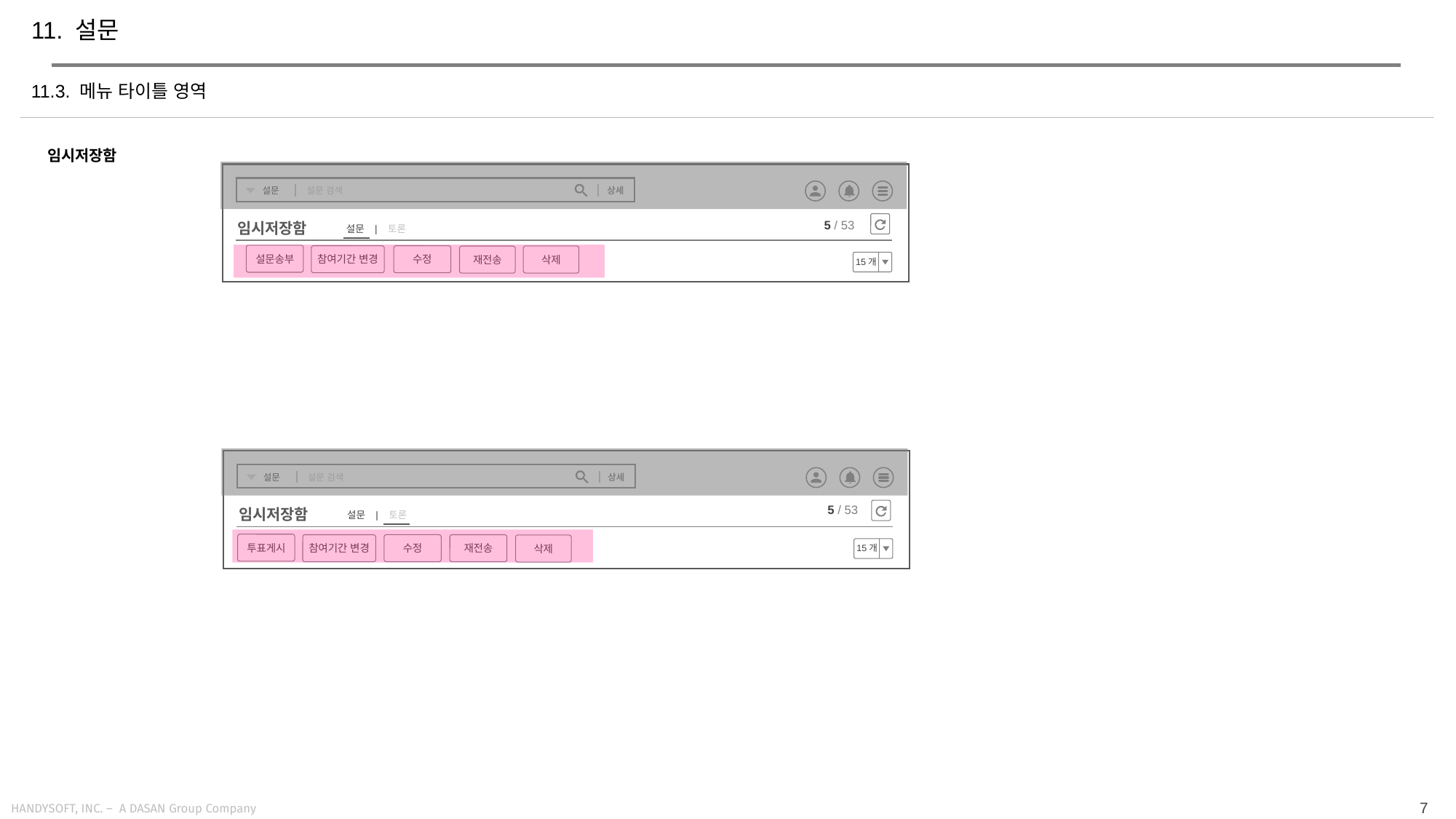

# 11. 설문
11.3. 메뉴 타이틀 영역

임시저장함

설문
상세
설문 검색

5 / 53
임시저장함
설문   |   토론

설문송부
수정
참여기간 변경
삭제
재전송

 15개

설문
상세
설문 검색

5 / 53
임시저장함
설문   |   토론

투표게시
수정
재전송
참여기간 변경
삭제

 15개